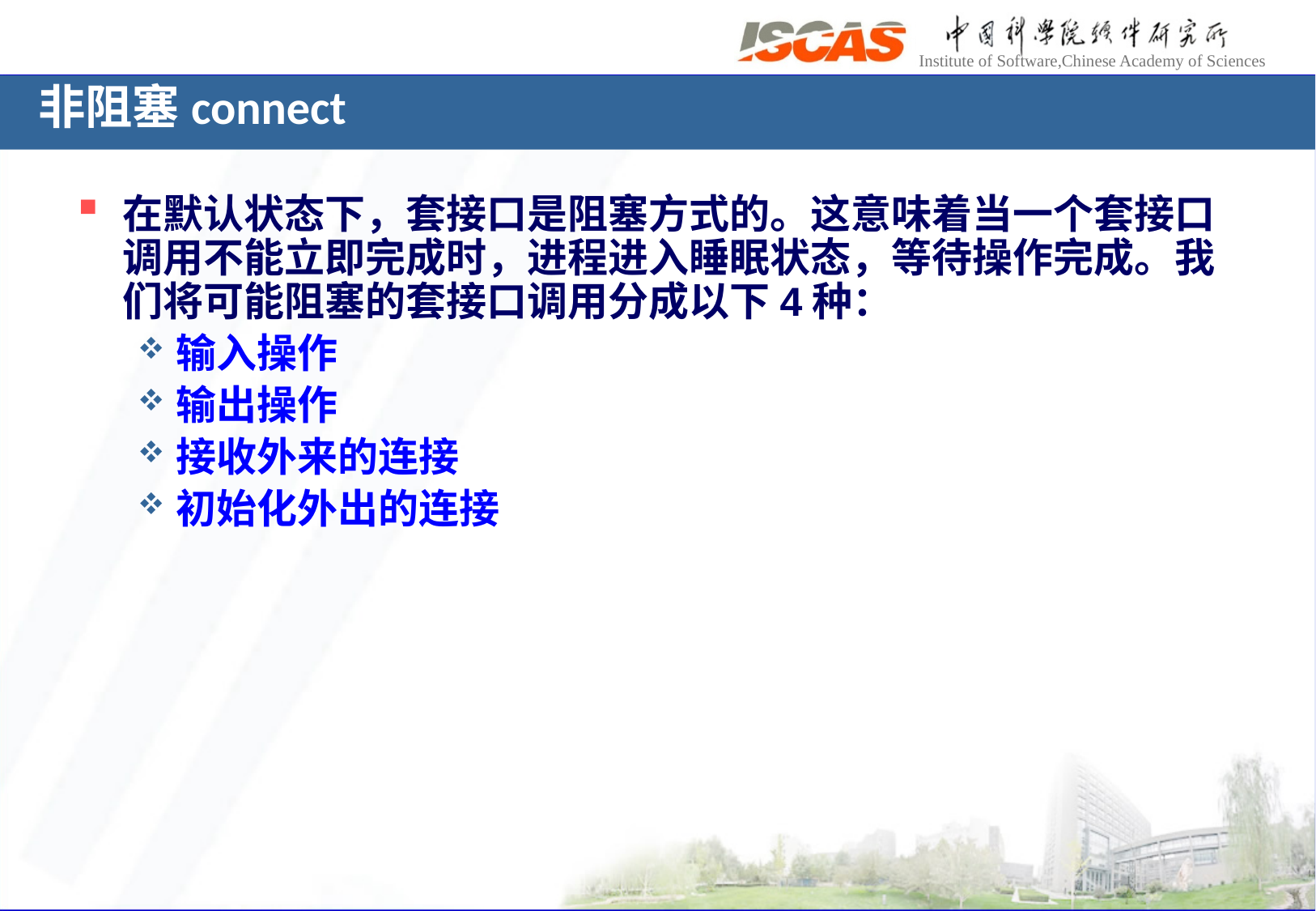

# 非阻塞connect
在默认状态下，套接口是阻塞方式的。这意味着当一个套接口调用不能立即完成时，进程进入睡眠状态，等待操作完成。我们将可能阻塞的套接口调用分成以下4种：
输入操作
输出操作
接收外来的连接
初始化外出的连接